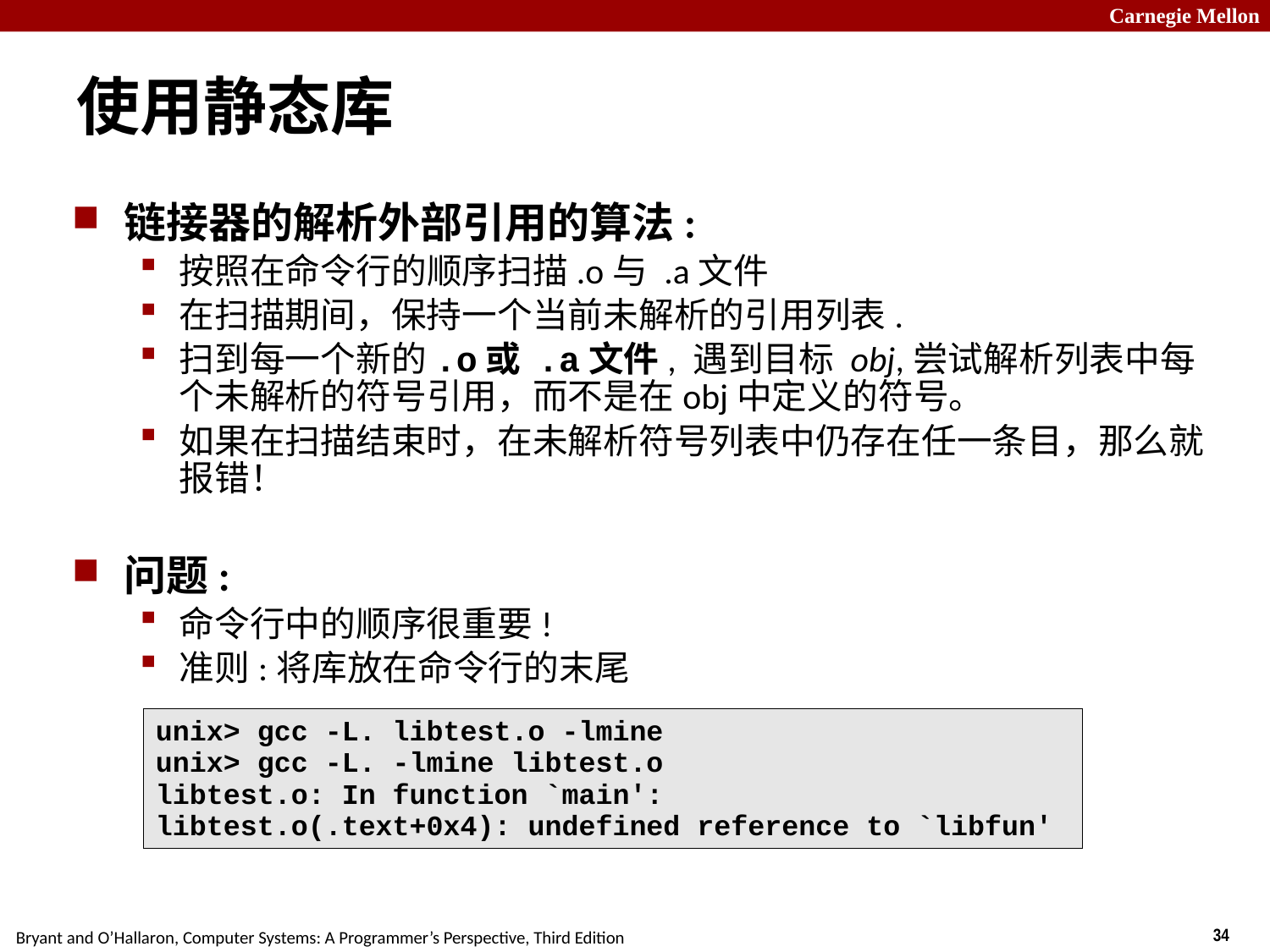

使用静态库
链接器的解析外部引用的算法:
按照在命令行的顺序扫描.o与 .a文件
在扫描期间，保持一个当前未解析的引用列表.
扫到每一个新的.o或 .a文件, 遇到目标 obj,尝试解析列表中每个未解析的符号引用，而不是在obj中定义的符号。
如果在扫描结束时，在未解析符号列表中仍存在任一条目，那么就报错！

问题:
命令行中的顺序很重要!
准则:将库放在命令行的末尾
unix> gcc -L. libtest.o -lmine
unix> gcc -L. -lmine libtest.o
libtest.o: In function `main':
libtest.o(.text+0x4): undefined reference to `libfun'